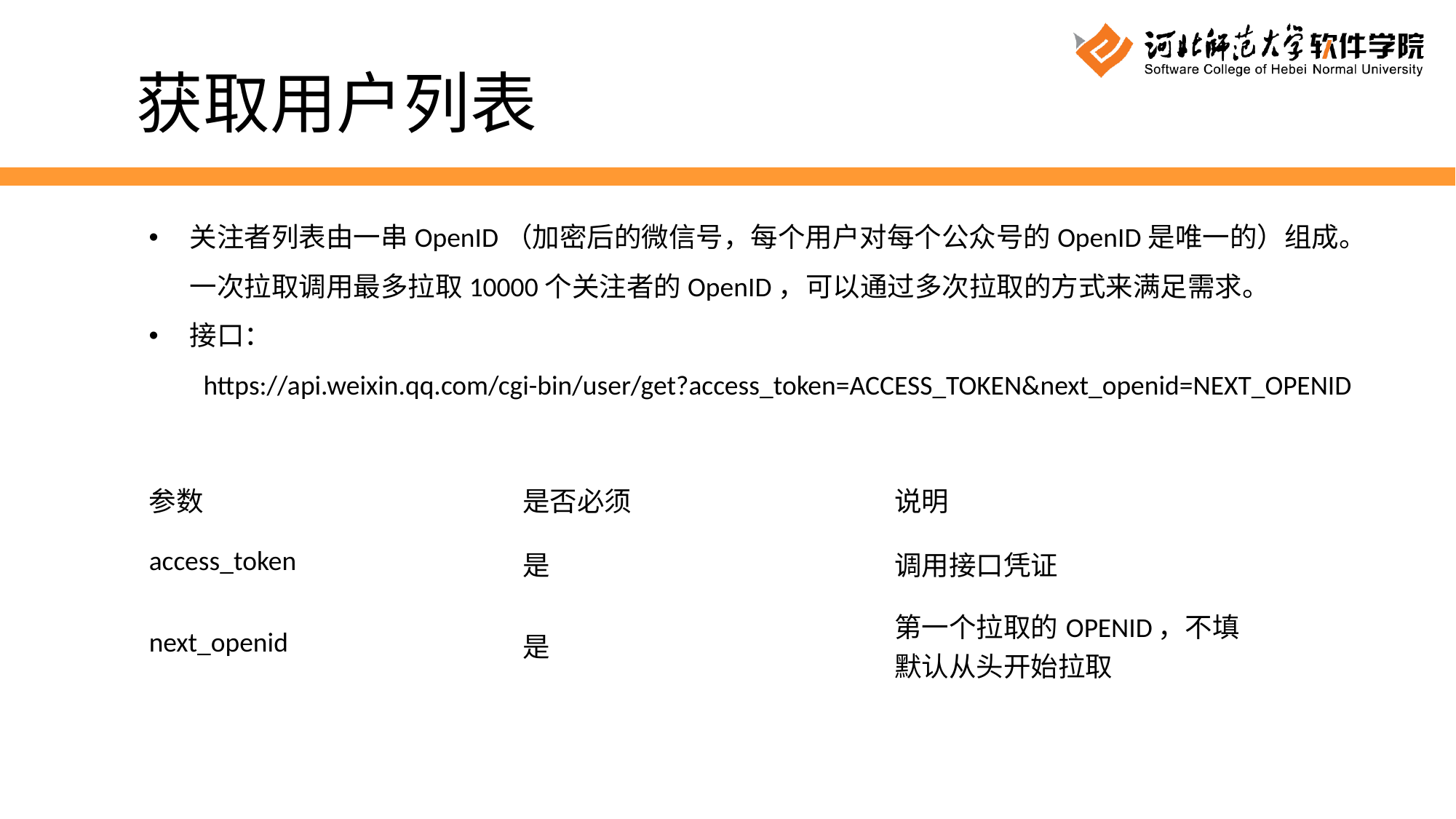

获取用户列表
关注者列表由一串OpenID（加密后的微信号，每个用户对每个公众号的OpenID是唯一的）组成。一次拉取调用最多拉取10000个关注者的OpenID，可以通过多次拉取的方式来满足需求。
接口：
https://api.weixin.qq.com/cgi-bin/user/get?access_token=ACCESS_TOKEN&next_openid=NEXT_OPENID
| 参数 | 是否必须 | 说明 |
| --- | --- | --- |
| access\_token | 是 | 调用接口凭证 |
| next\_openid | 是 | 第一个拉取的OPENID，不填默认从头开始拉取 |